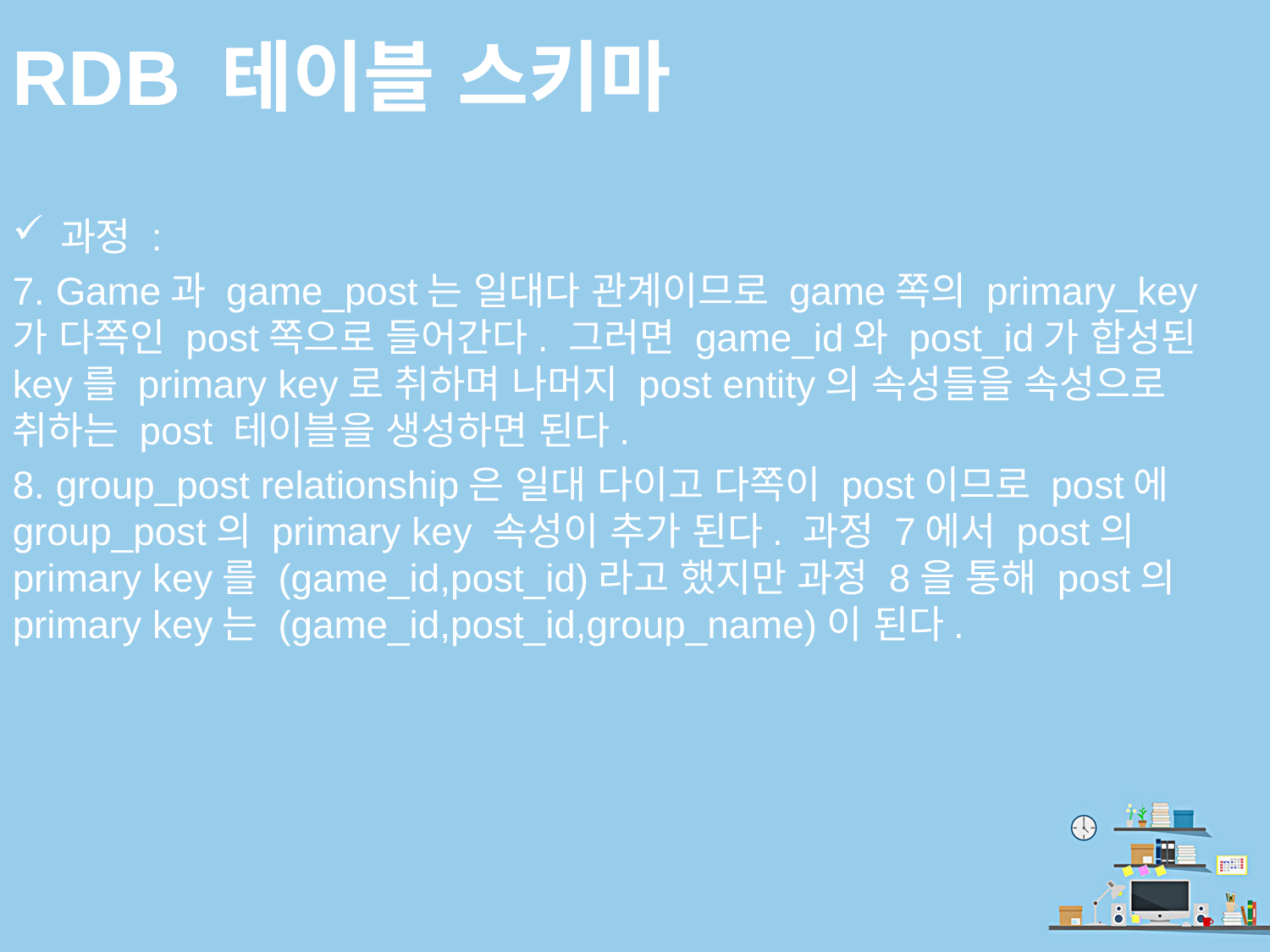

# RDB 테이블 스키마
과정 :
7. Game과 game_post는 일대다 관계이므로 game쪽의 primary_key가 다쪽인 post쪽으로 들어간다. 그러면 game_id와 post_id가 합성된 key를 primary key로 취하며 나머지 post entity의 속성들을 속성으로 취하는 post 테이블을 생성하면 된다.
8. group_post relationship은 일대 다이고 다쪽이 post이므로 post에 group_post의 primary key 속성이 추가 된다. 과정 7에서 post의 primary key를 (game_id,post_id)라고 했지만 과정 8을 통해 post의 primary key는 (game_id,post_id,group_name)이 된다.